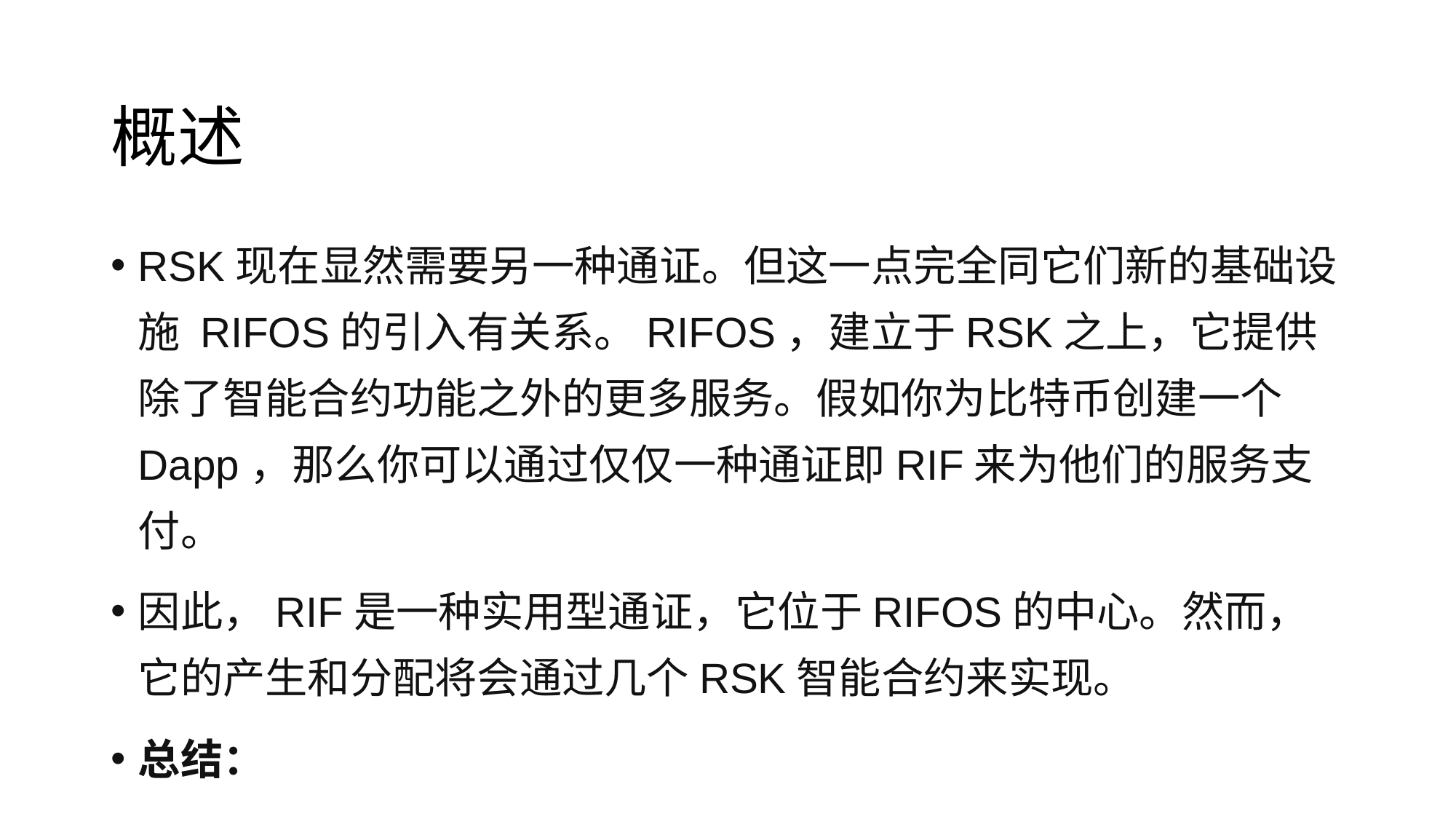

# 概述
RSK现在显然需要另一种通证。但这一点完全同它们新的基础设施 RIFOS的引入有关系。RIFOS，建立于RSK之上，它提供除了智能合约功能之外的更多服务。假如你为比特币创建一个Dapp，那么你可以通过仅仅一种通证即RIF来为他们的服务支付。
因此，RIF是一种实用型通证，它位于RIFOS的中心。然而，它的产生和分配将会通过几个RSK智能合约来实现。
总结：
1. RBTC仅仅用作Gas和激励矿工处理比特币智能合约交易。
2. RIF被第三方开发者用来支付消费RIFOS的服务，并激励比特币上Dapp的开发。